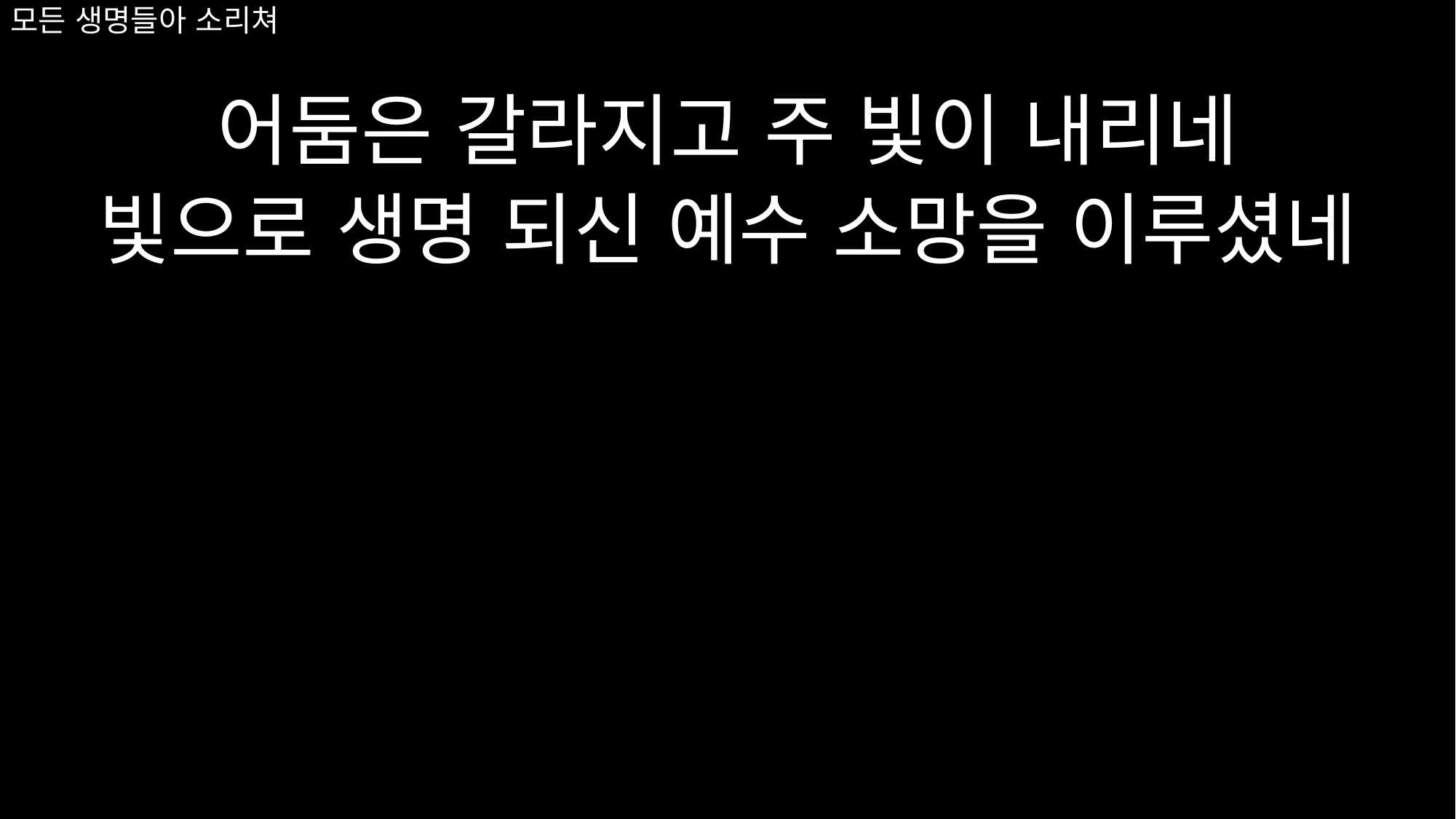

어둠은 갈라지고 주 빛이 내리네
빛으로 생명 되신 예수 소망을 이루셨네

# 모든 생명들아 소리쳐